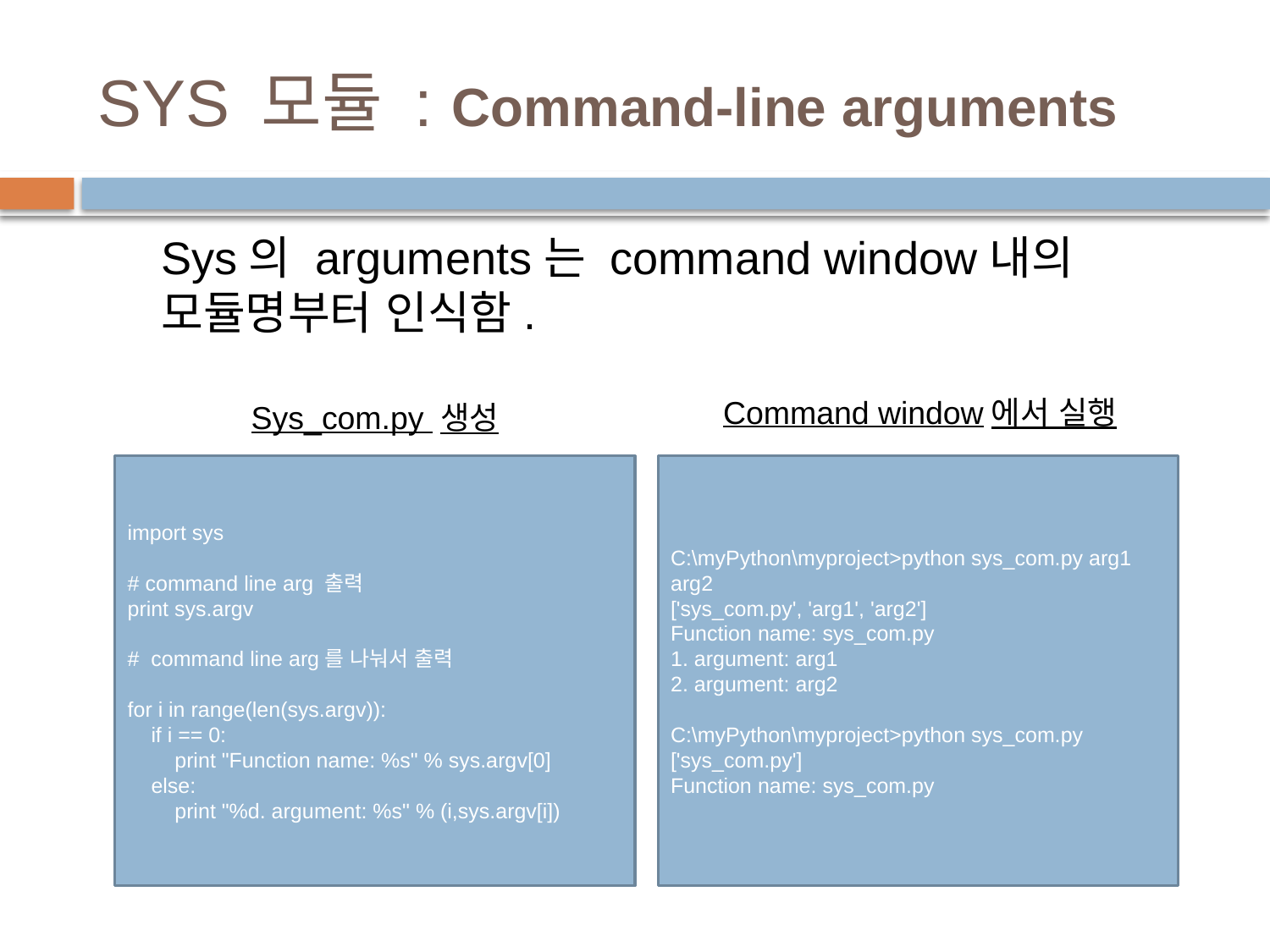

# SYS 모듈 : Command-line arguments
Sys의 arguments는 command window내의 모듈명부터 인식함.
Command window에서 실행
Sys_com.py 생성
import sys

# command line arg 출력
print sys.argv

#  command line arg를 나눠서 출력

for i in range(len(sys.argv)):
    if i == 0:
        print "Function name: %s" % sys.argv[0]
    else:
        print "%d. argument: %s" % (i,sys.argv[i])
C:\myPython\myproject>python sys_com.py arg1 arg2
['sys_com.py', 'arg1', 'arg2']
Function name: sys_com.py
1. argument: arg1
2. argument: arg2

C:\myPython\myproject>python sys_com.py
['sys_com.py']
Function name: sys_com.py